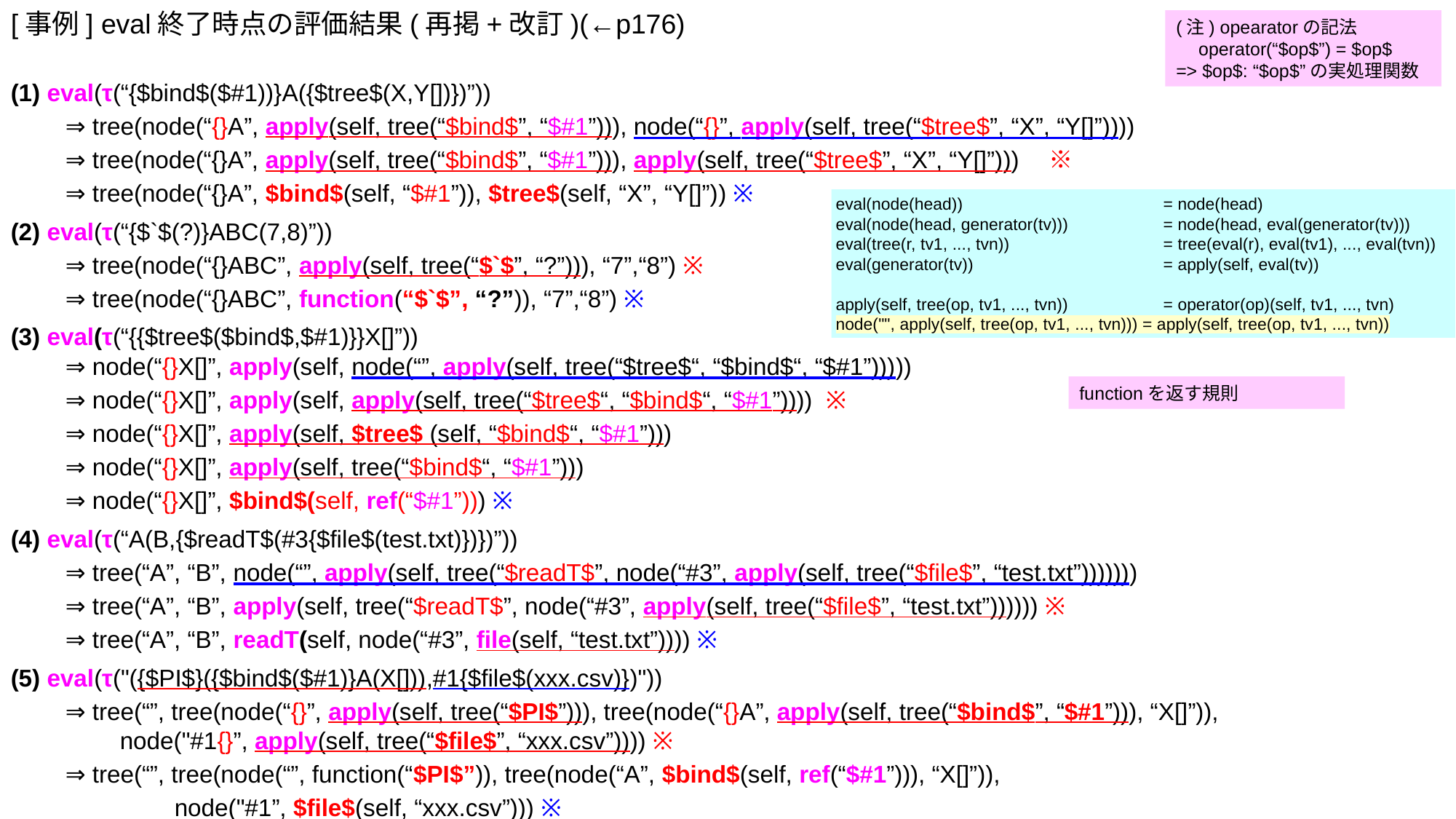

[事例] eval終了時点の評価結果(再掲+改訂)(←p176)

(1) eval(τ(“{$bind$($#1))}A({$tree$(X,Y[])})”))
⇒ tree(node(“{}A”, apply(self, tree(“$bind$”, “$#1”))), node(“{}”, apply(self, tree(“$tree$”, “X”, “Y[]”))))
⇒ tree(node(“{}A”, apply(self, tree(“$bind$”, “$#1”))), apply(self, tree(“$tree$”, “X”, “Y[]”)))　※
⇒ tree(node(“{}A”, $bind$(self, “$#1”)), $tree$(self, “X”, “Y[]”)) ※
(2) eval(τ(“{$`$(?)}ABC(7,8)”))
⇒ tree(node(“{}ABC”, apply(self, tree(“$`$”, “?”))), “7”,“8”) ※
⇒ tree(node(“{}ABC”, function(“$`$”, “?”)), “7”,“8”) ※
(3) eval(τ(“{{$tree$($bind$,$#1)}}X[]”))
⇒ node(“{}X[]”, apply(self, node(“”, apply(self, tree(“$tree$“, “$bind$“, “$#1”)))))
⇒ node(“{}X[]”, apply(self, apply(self, tree(“$tree$“, “$bind$“, “$#1”))))  ※
⇒ node(“{}X[]”, apply(self, $tree$ (self, “$bind$“, “$#1”)))
⇒ node(“{}X[]”, apply(self, tree(“$bind$“, “$#1”)))
⇒ node(“{}X[]”, $bind$(self, ref(“$#1”))) ※
(4) eval(τ(“A(B,{$readT$(#3{$file$(test.txt)})})”))
⇒ tree(“A”, “B”, node(“”, apply(self, tree(“$readT$”, node(“#3”, apply(self, tree(“$file$”, “test.txt”)))))))
⇒ tree(“A”, “B”, apply(self, tree(“$readT$”, node(“#3”, apply(self, tree(“$file$”, “test.txt”)))))) ※
⇒ tree(“A”, “B”, readT(self, node(“#3”, file(self, “test.txt”)))) ※
(5) eval(τ("({$PI$}({$bind$($#1)}A(X[])),#1{$file$(xxx.csv)})"))
⇒ tree(“”, tree(node(“{}”, apply(self, tree(“$PI$”))), tree(node(“{}A”, apply(self, tree(“$bind$”, “$#1”))), “X[]”)),
node("#1{}”, apply(self, tree(“$file$”, “xxx.csv”)))) ※
⇒ tree(“”, tree(node(“”, function(“$PI$”)), tree(node(“A”, $bind$(self, ref(“$#1”))), “X[]”)),
	node("#1”, $file$(self, “xxx.csv”))) ※
(注) opearatorの記法
　operator(“$op$”) = $op$
=> $op$: “$op$”の実処理関数
eval(node(head))		= node(head)
eval(node(head, generator(tv)))	= node(head, eval(generator(tv)))
eval(tree(r, tv1, ..., tvn))		= tree(eval(r), eval(tv1), ..., eval(tvn))
eval(generator(tv))		= apply(self, eval(tv))

apply(self, tree(op, tv1, ..., tvn))	= operator(op)(self, tv1, ..., tvn)
node("", apply(self, tree(op, tv1, ..., tvn))) = apply(self, tree(op, tv1, ..., tvn))
functionを返す規則